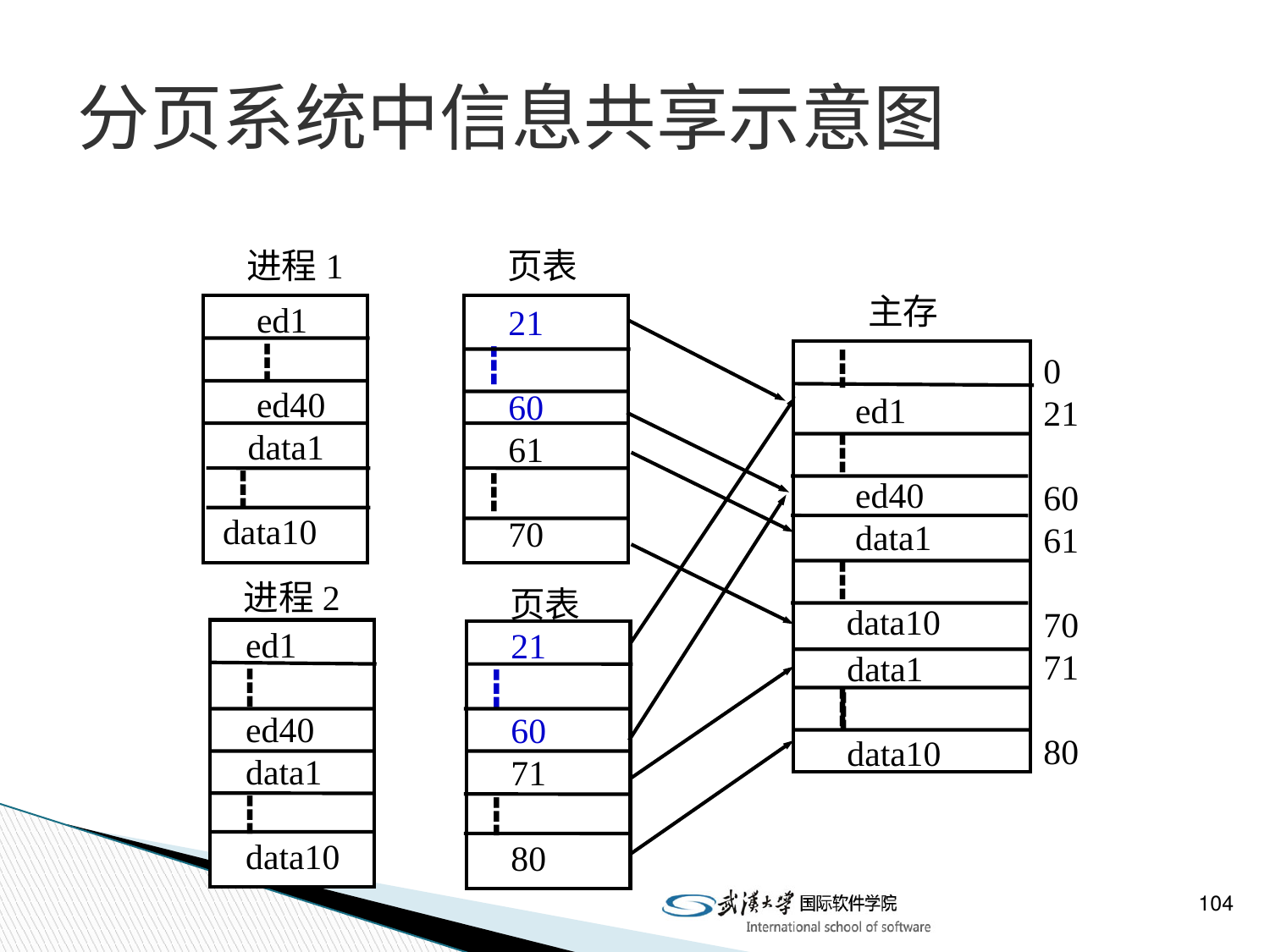

# 分页系统中信息共享示意图

进程1
页表
主存
      ed1
      ┇
      ed40
     data1
   ┇
  data10
     21
  ┇
     60
     61
  ┇
     70

    ┇
       ed1
    ┇
       ed40
       data1
    ┇
      data10
      data1
    ┇
      data10
0
21

60
61

70
71

80

进程2
    ed1
   ┇
    ed40
    data1
   ┇
    data10

页表
     21
  ┇
     60
     71
  ┇
     80

      data1
    ┇
      data10